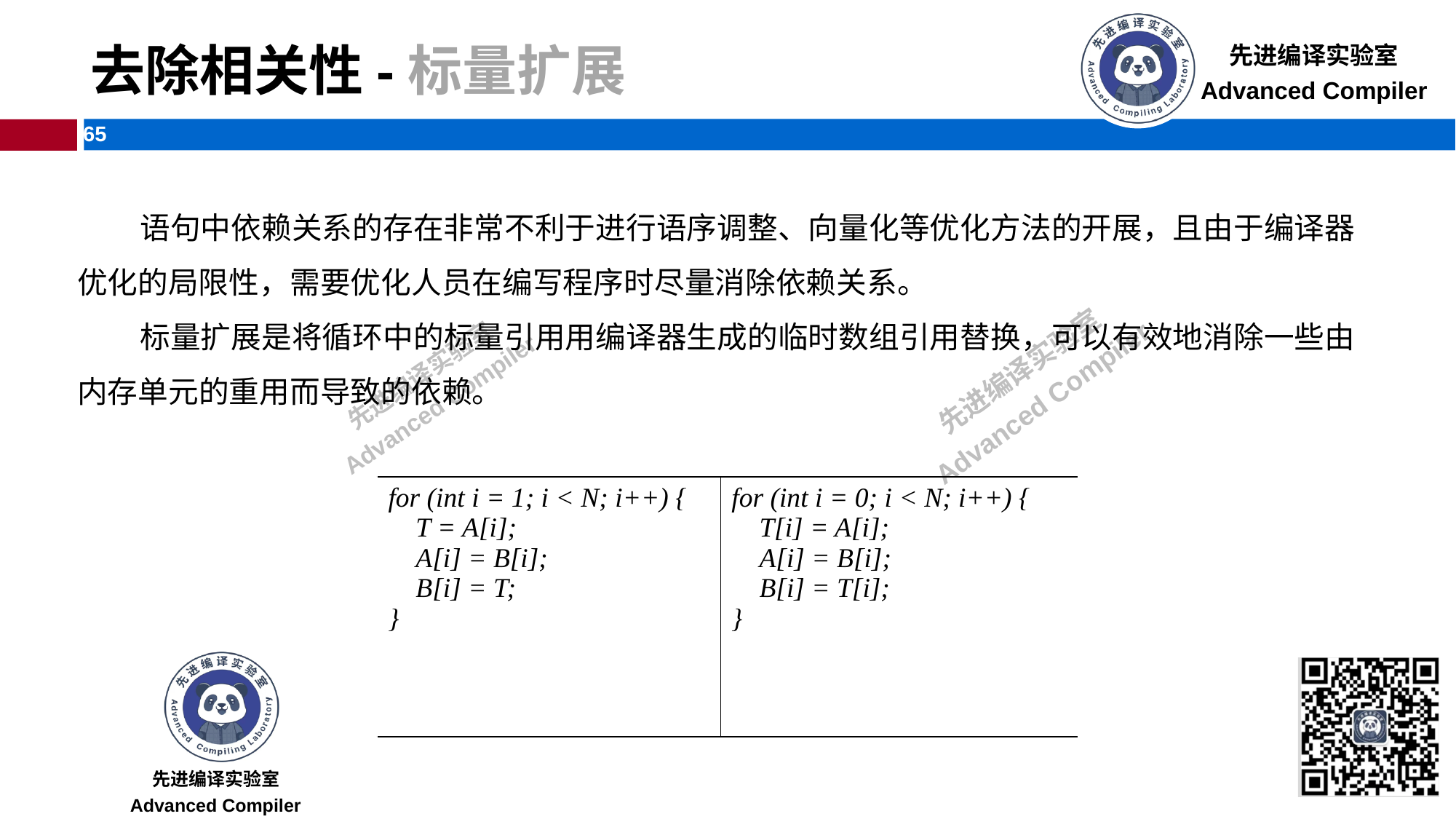

# 去除相关性-标量扩展
      语句中依赖关系的存在非常不利于进行语序调整、向量化等优化方法的开展，且由于编译器优化的局限性，需要优化人员在编写程序时尽量消除依赖关系。
      标量扩展是将循环中的标量引用用编译器生成的临时数组引用替换，可以有效地消除一些由内存单元的重用而导致的依赖。
| for (int i = 1; i < N; i++) { T = A[i]; A[i] = B[i]; B[i] = T; } | for (int i = 0; i < N; i++) { T[i] = A[i]; A[i] = B[i]; B[i] = T[i]; } |
| --- | --- |